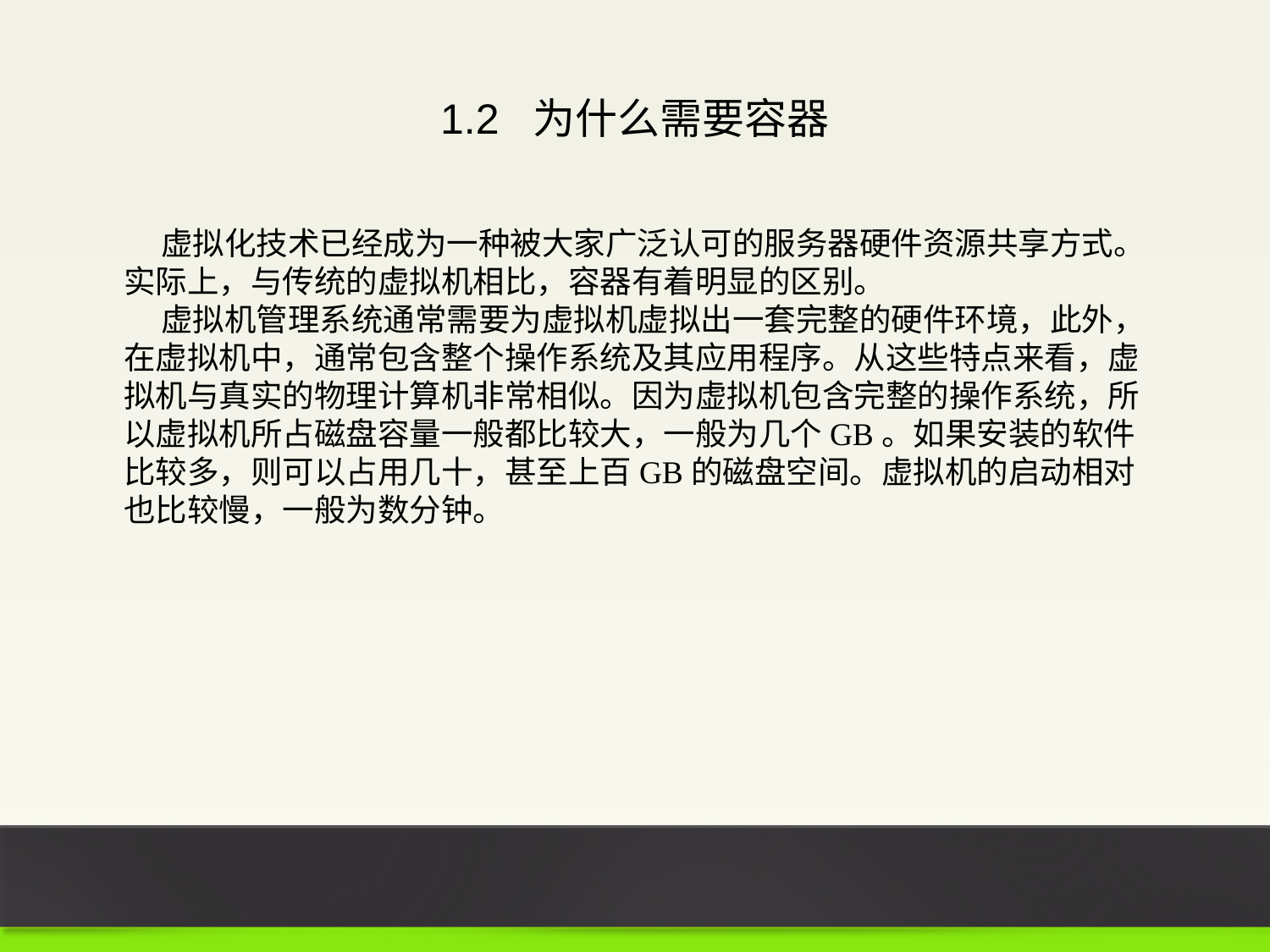

1.2  为什么需要容器
虚拟化技术已经成为一种被大家广泛认可的服务器硬件资源共享方式。实际上，与传统的虚拟机相比，容器有着明显的区别。
虚拟机管理系统通常需要为虚拟机虚拟出一套完整的硬件环境，此外，在虚拟机中，通常包含整个操作系统及其应用程序。从这些特点来看，虚拟机与真实的物理计算机非常相似。因为虚拟机包含完整的操作系统，所以虚拟机所占磁盘容量一般都比较大，一般为几个GB。如果安装的软件比较多，则可以占用几十，甚至上百GB的磁盘空间。虚拟机的启动相对也比较慢，一般为数分钟。